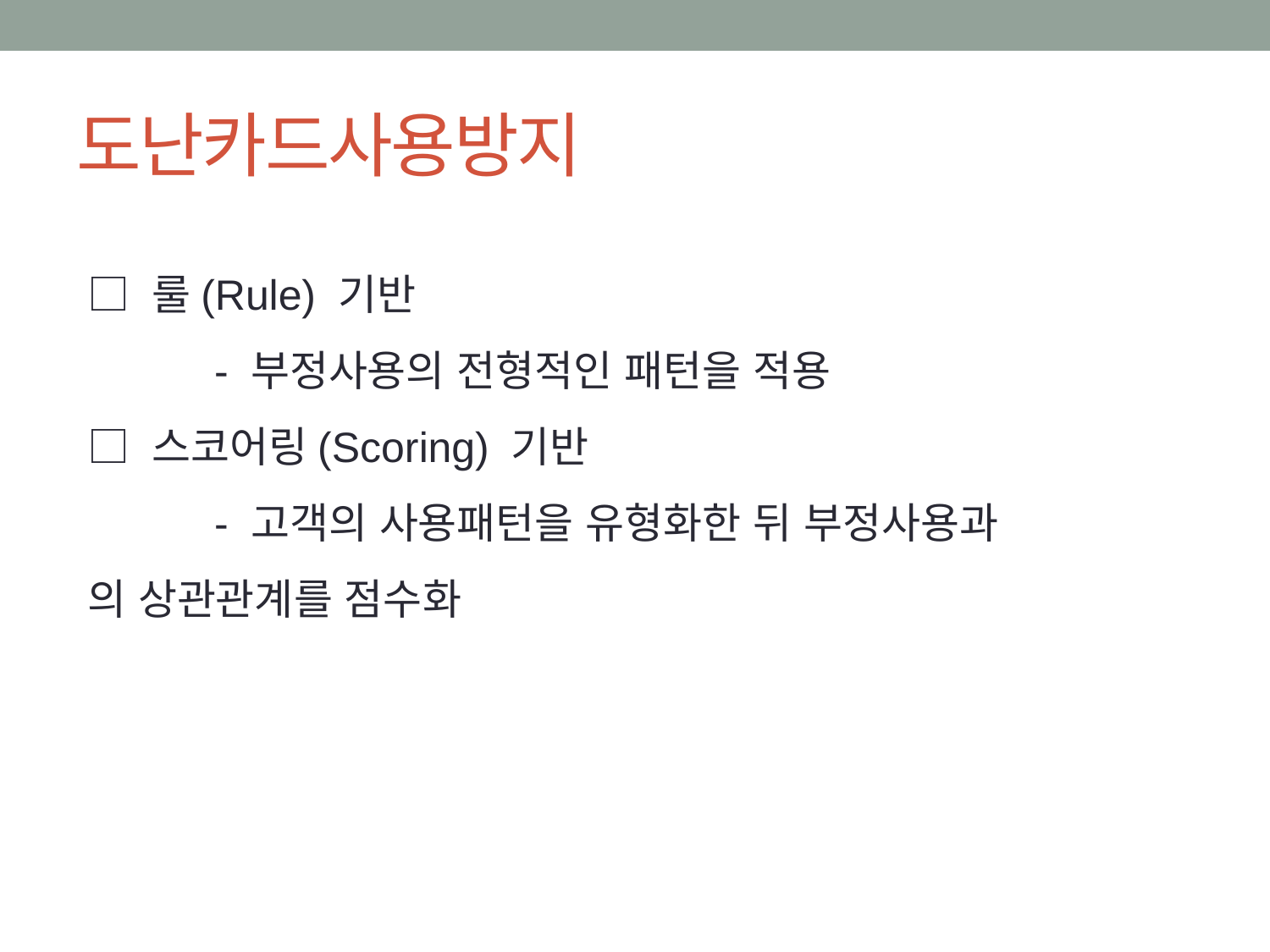

# 도난카드사용방지
□ 룰(Rule) 기반
	- 부정사용의 전형적인 패턴을 적용
□ 스코어링(Scoring) 기반
  	- 고객의 사용패턴을 유형화한 뒤 부정사용과	의 상관관계를 점수화